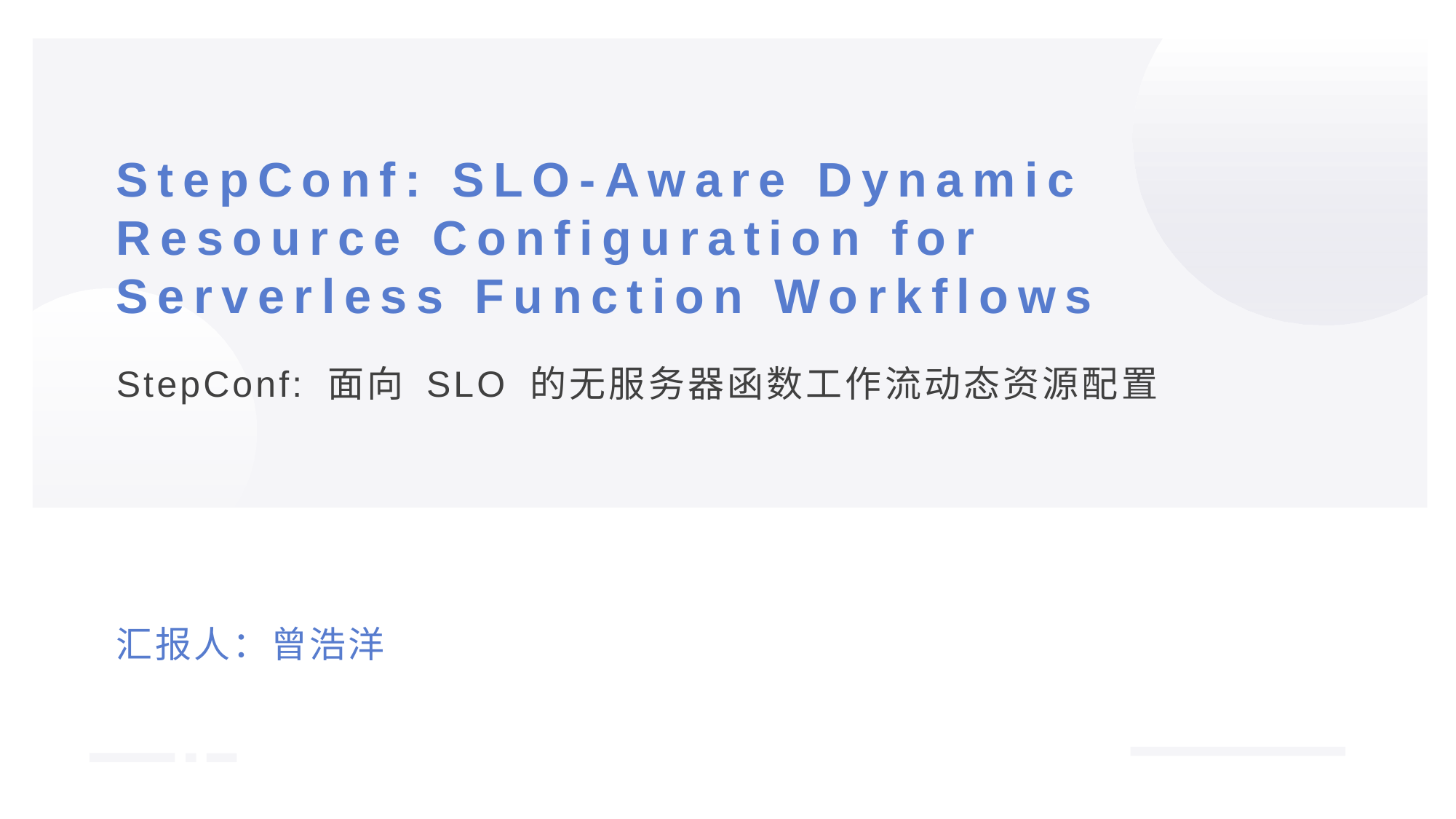

# StepConf: SLO-Aware Dynamic Resource Configuration for Serverless Function Workflows
StepConf: 面向 SLO 的无服务器函数工作流动态资源配置
汇报人：曾浩洋